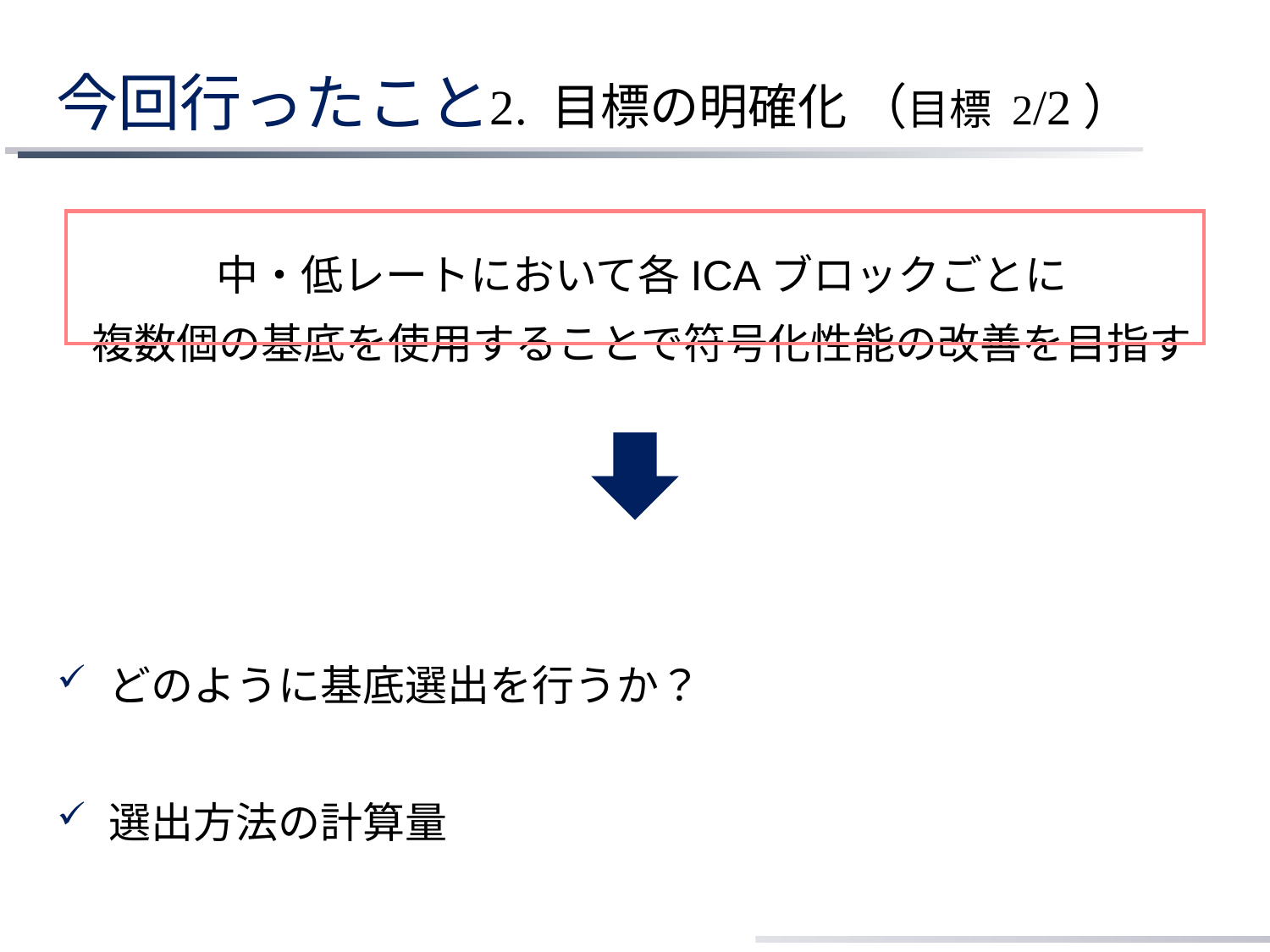

9
# 今回行ったこと
2. 目標の明確化 （目標 2/2）

中・低レートにおいて各ICAブロックごとに
複数個の基底を使用することで符号化性能の改善を目指す

 どのように基底選出を行うか？

 選出方法の計算量